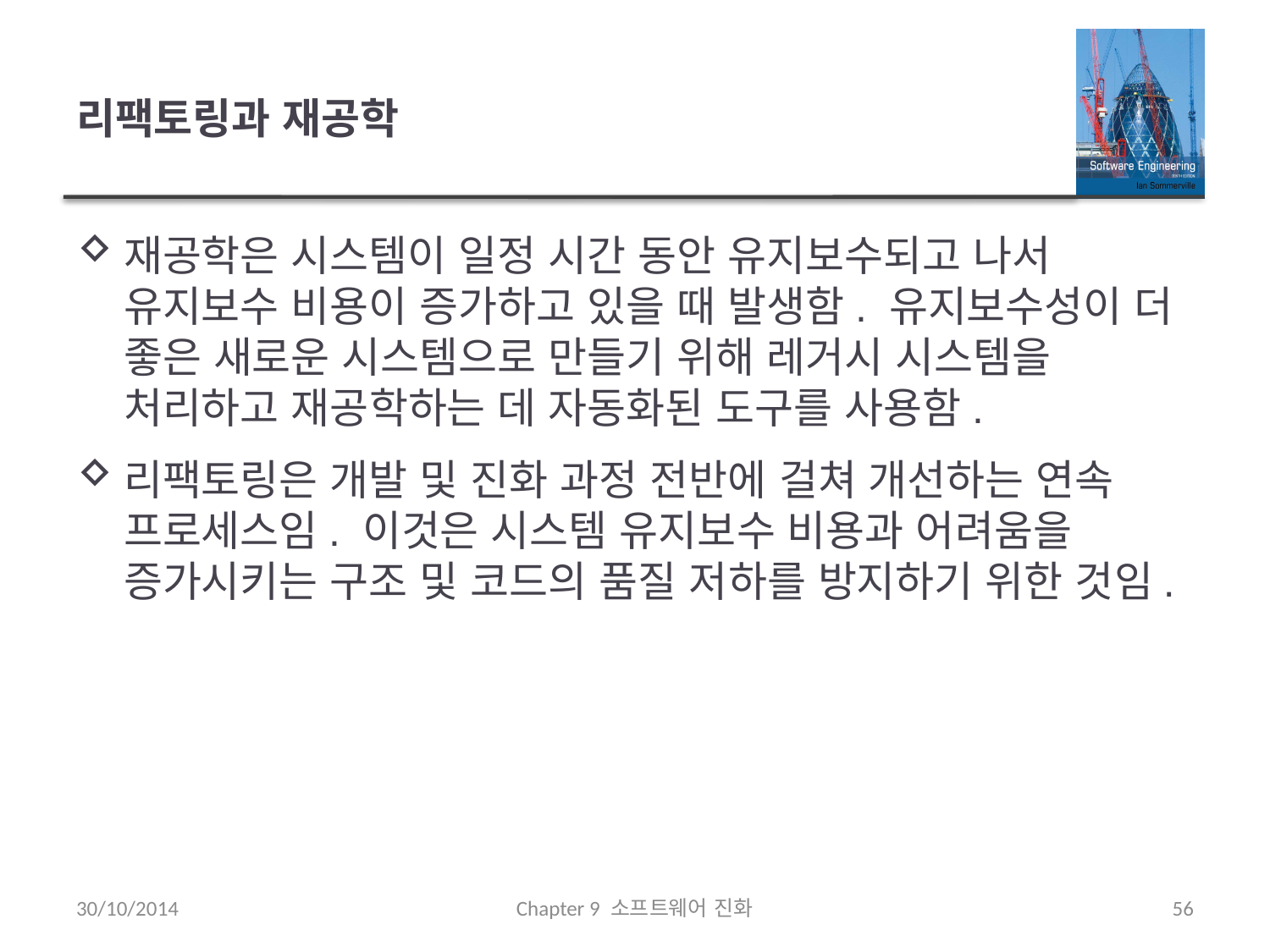

# 리팩토링과 재공학
재공학은 시스템이 일정 시간 동안 유지보수되고 나서 유지보수 비용이 증가하고 있을 때 발생함. 유지보수성이 더 좋은 새로운 시스템으로 만들기 위해 레거시 시스템을 처리하고 재공학하는 데 자동화된 도구를 사용함.
리팩토링은 개발 및 진화 과정 전반에 걸쳐 개선하는 연속 프로세스임. 이것은 시스템 유지보수 비용과 어려움을 증가시키는 구조 및 코드의 품질 저하를 방지하기 위한 것임.
30/10/2014
Chapter 9 소프트웨어 진화
56